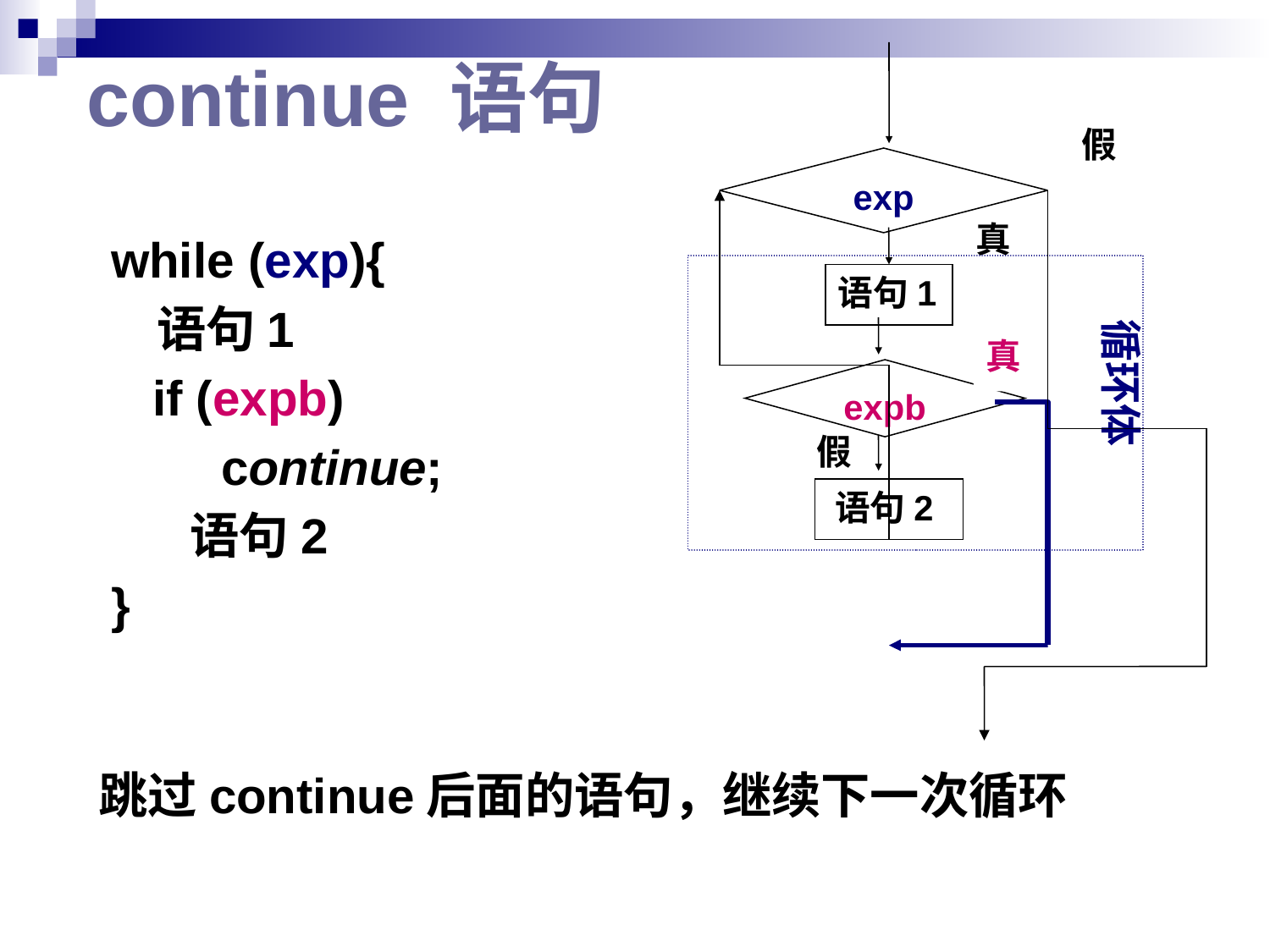

# continue 语句

假
exp
真

语句1
循环体

真
expb

假

 语句2

while (exp){
   语句1
   if (expb)
        continue;
      语句2
}
跳过continue后面的语句，继续下一次循环